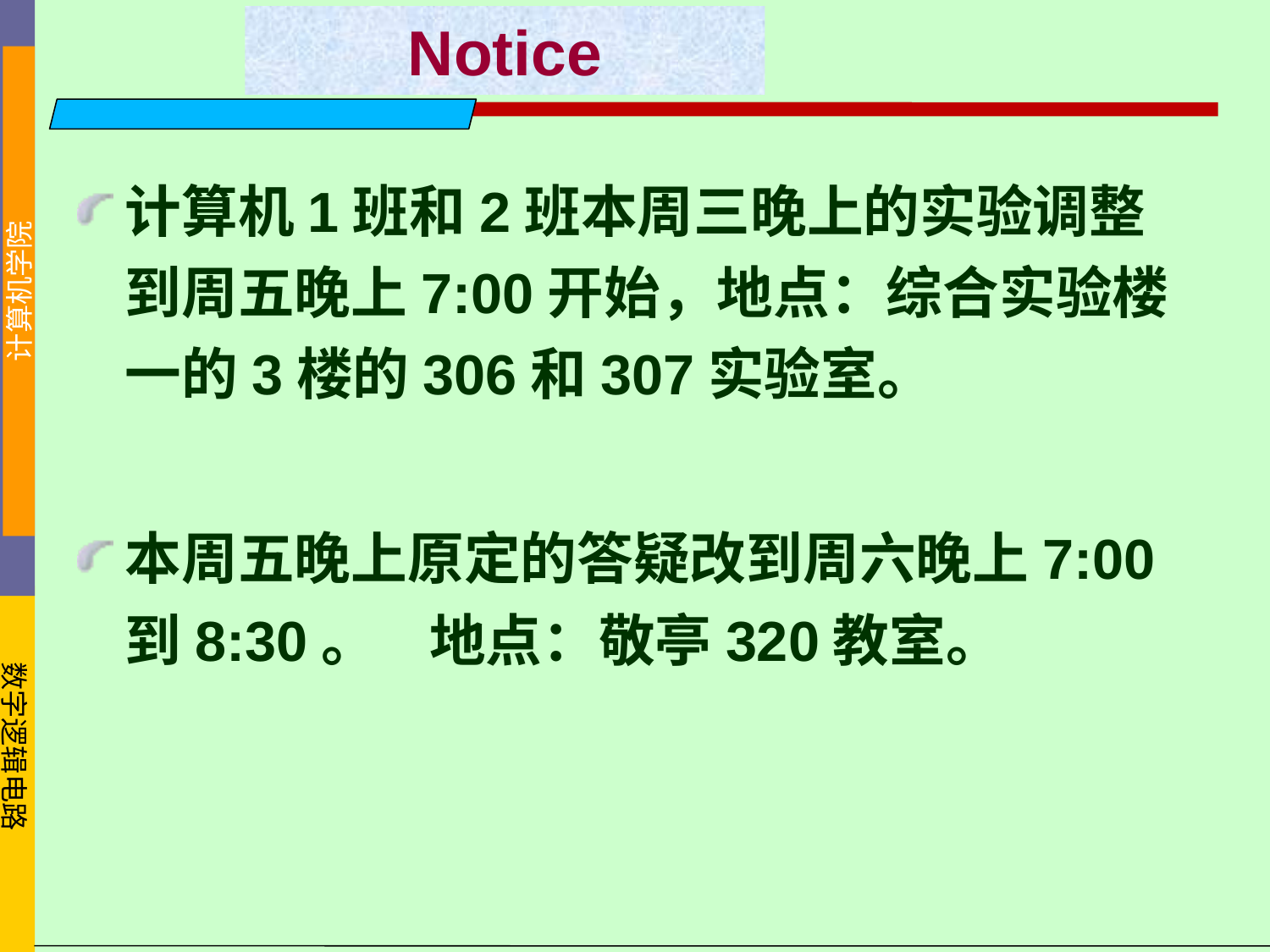

Notice
计算机1班和2班本周三晚上的实验调整到周五晚上7:00开始，地点：综合实验楼一的3楼的306和307实验室。

本周五晚上原定的答疑改到周六晚上7:00到8:30。    地点：敬亭320教室。